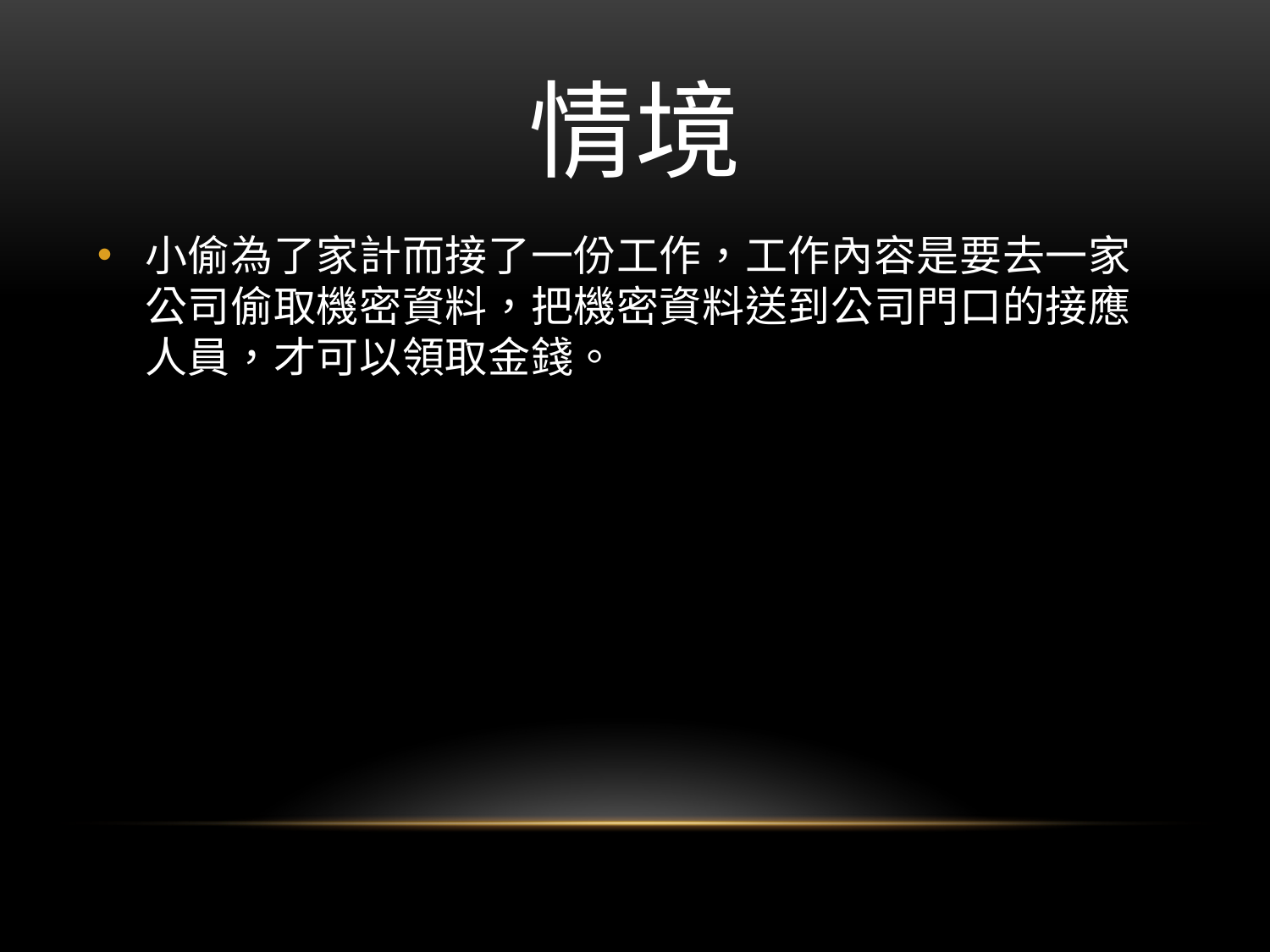

# 情境
小偷為了家計而接了一份工作，工作內容是要去一家公司偷取機密資料，把機密資料送到公司門口的接應人員，才可以領取金錢。